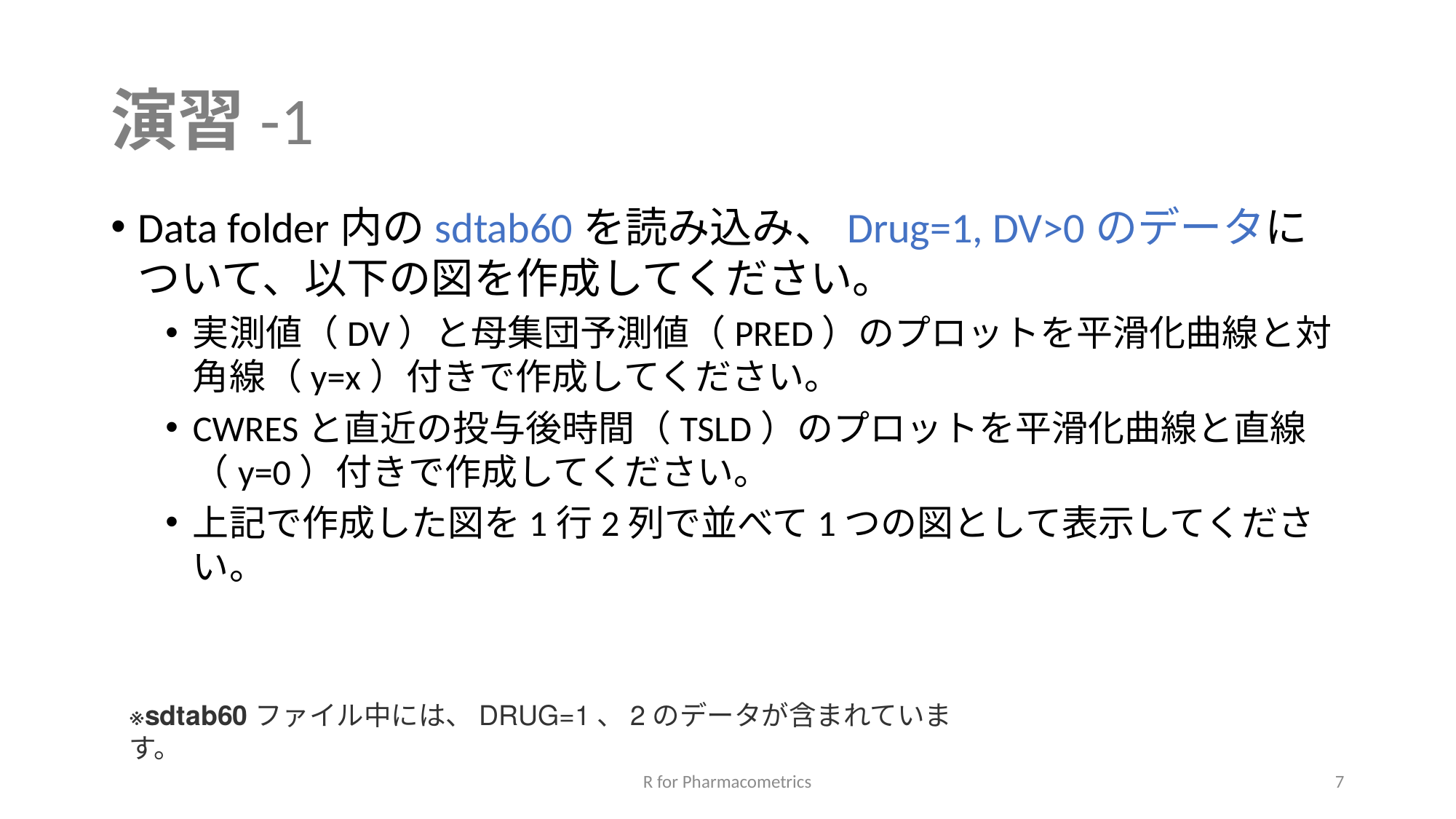

# 演習-1
Data folder内のsdtab60を読み込み、Drug=1, DV>0のデータについて、以下の図を作成してください。
実測値（DV）と母集団予測値（PRED）のプロットを平滑化曲線と対角線（y=x）付きで作成してください。
CWRESと直近の投与後時間（TSLD）のプロットを平滑化曲線と直線（y=0）付きで作成してください。
上記で作成した図を1行2列で並べて1つの図として表示してください。
※sdtab60ファイル中には、DRUG=1、2のデータが含まれています。
R for Pharmacometrics
7